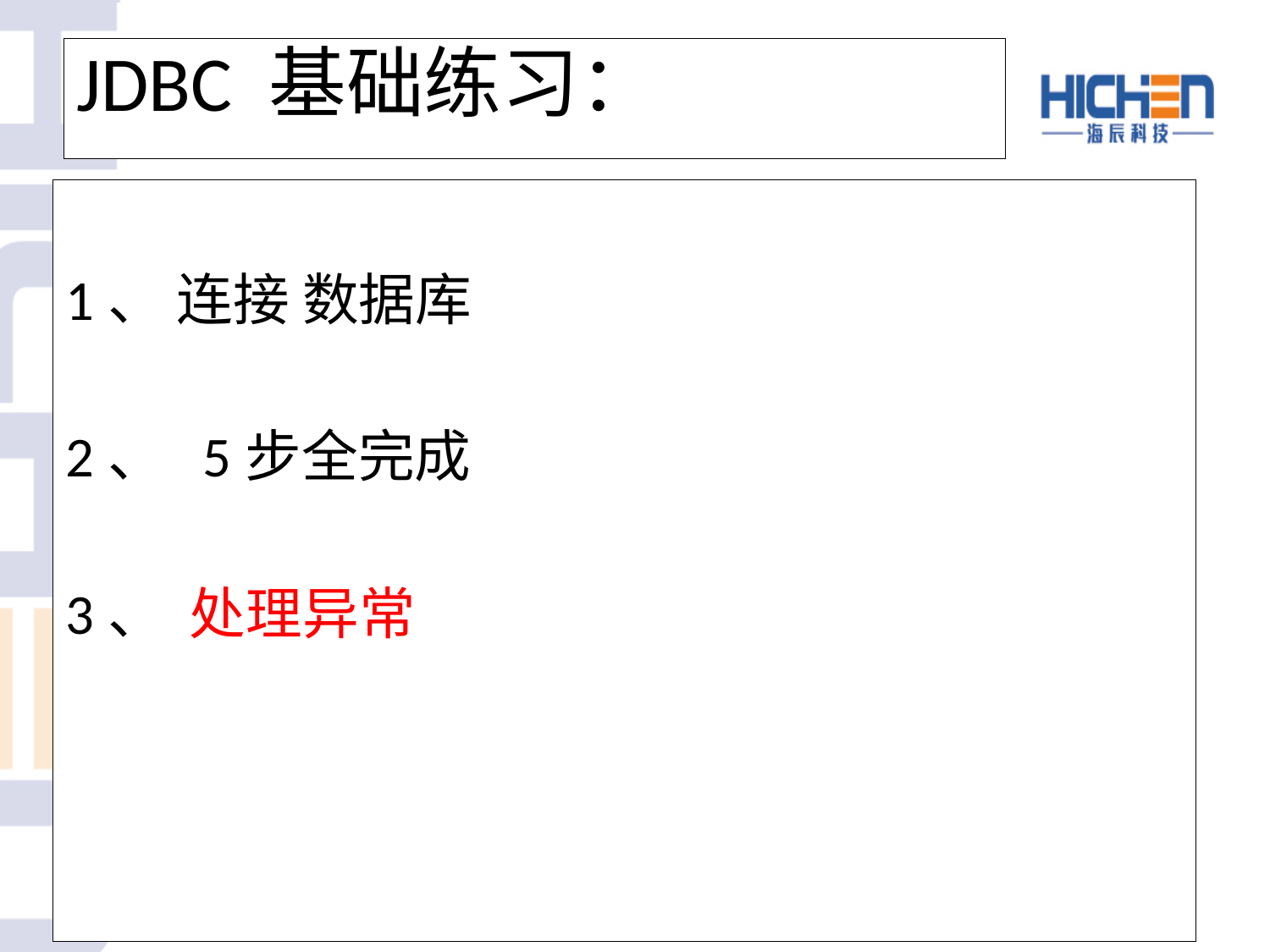

# JDBC 基础练习：

1、 连接 数据库

2、  5步全完成

3、  处理异常